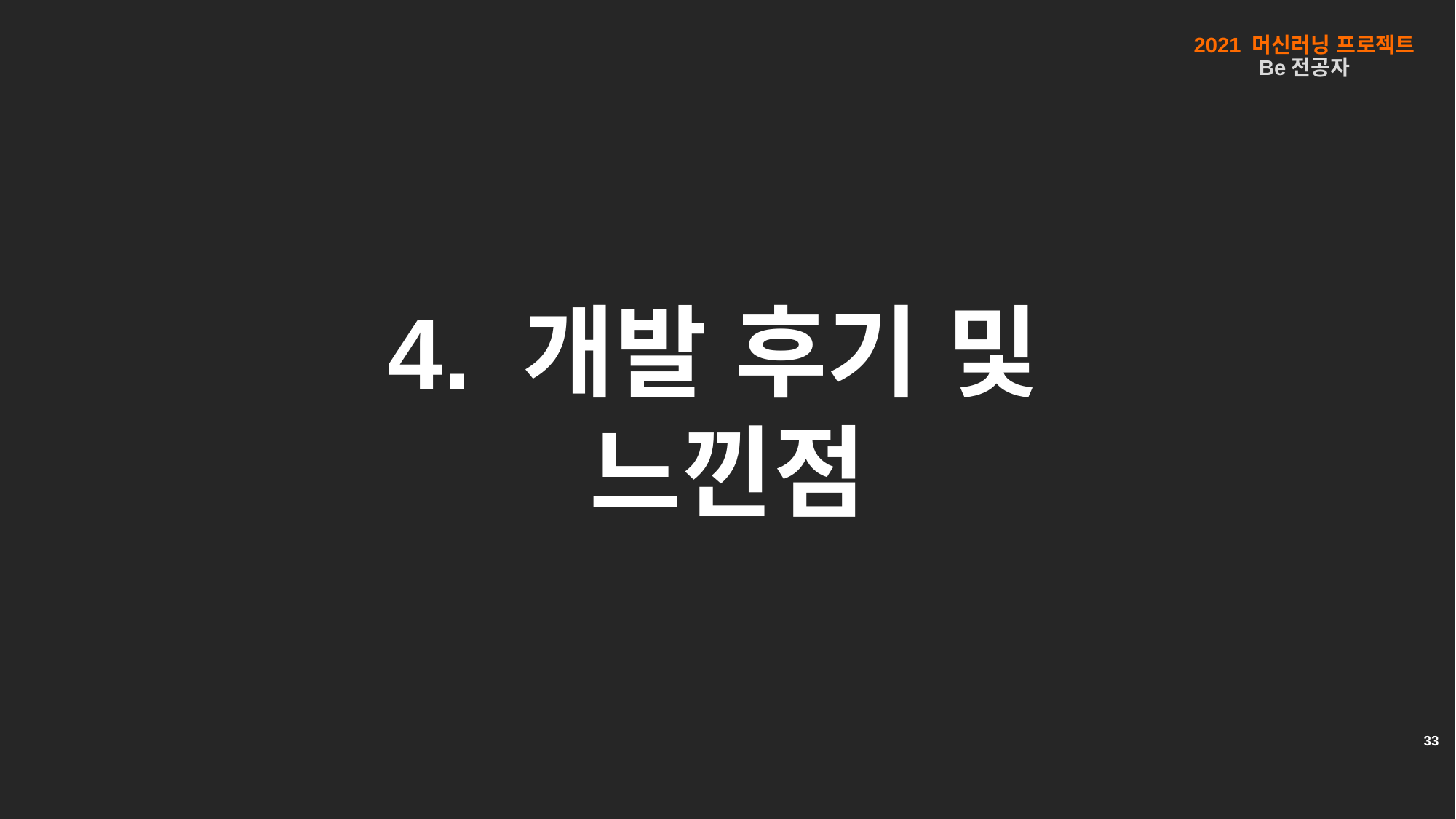

2021 머신러닝 프로젝트 Be전공자
4. 개발 후기 및
느낀점
33